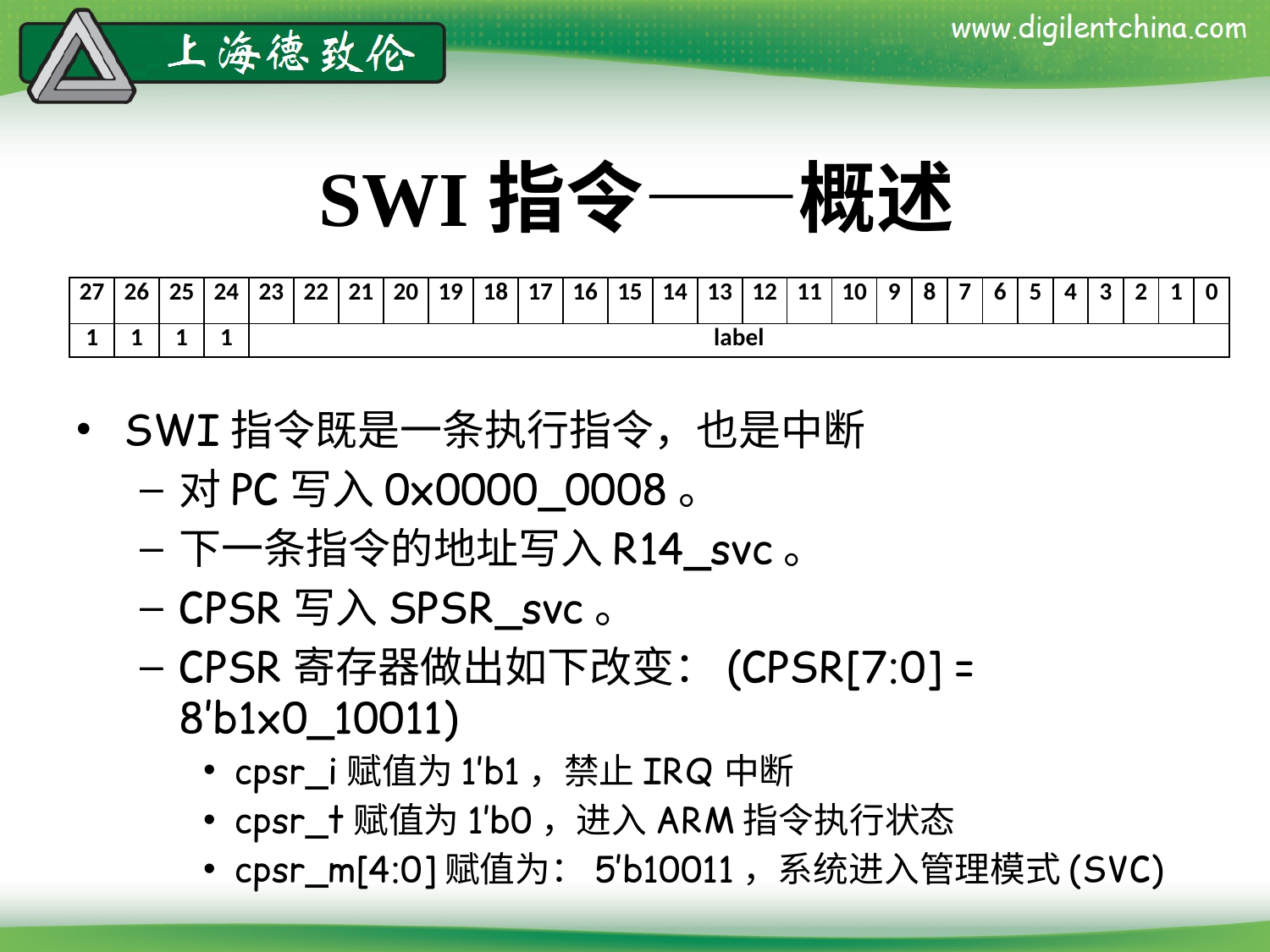

# SWI指令——概述
| 27 | 26 | 25 | 24 | 23 | 22 | 21 | 20 | 19 | 18 | 17 | 16 | 15 | 14 | 13 | 12 | 11 | 10 | 9 | 8 | 7 | 6 | 5 | 4 | 3 | 2 | 1 | 0 |
| --- | --- | --- | --- | --- | --- | --- | --- | --- | --- | --- | --- | --- | --- | --- | --- | --- | --- | --- | --- | --- | --- | --- | --- | --- | --- | --- | --- |
| 1 | 1 | 1 | 1 | label |  |  |  |  |  |  |  |  |  |  |  |  |  |  |  |  |  |  |  |  |  |  |  |
SWI指令既是一条执行指令，也是中断
对PC写入0x0000_0008。
下一条指令的地址写入R14_svc。
CPSR写入SPSR_svc。
CPSR寄存器做出如下改变：(CPSR[7:0] = 8’b1x0_10011)
cpsr_i赋值为1’b1，禁止IRQ中断
cpsr_t赋值为1’b0，进入ARM指令执行状态
cpsr_m[4:0]赋值为：5’b10011，系统进入管理模式(SVC)